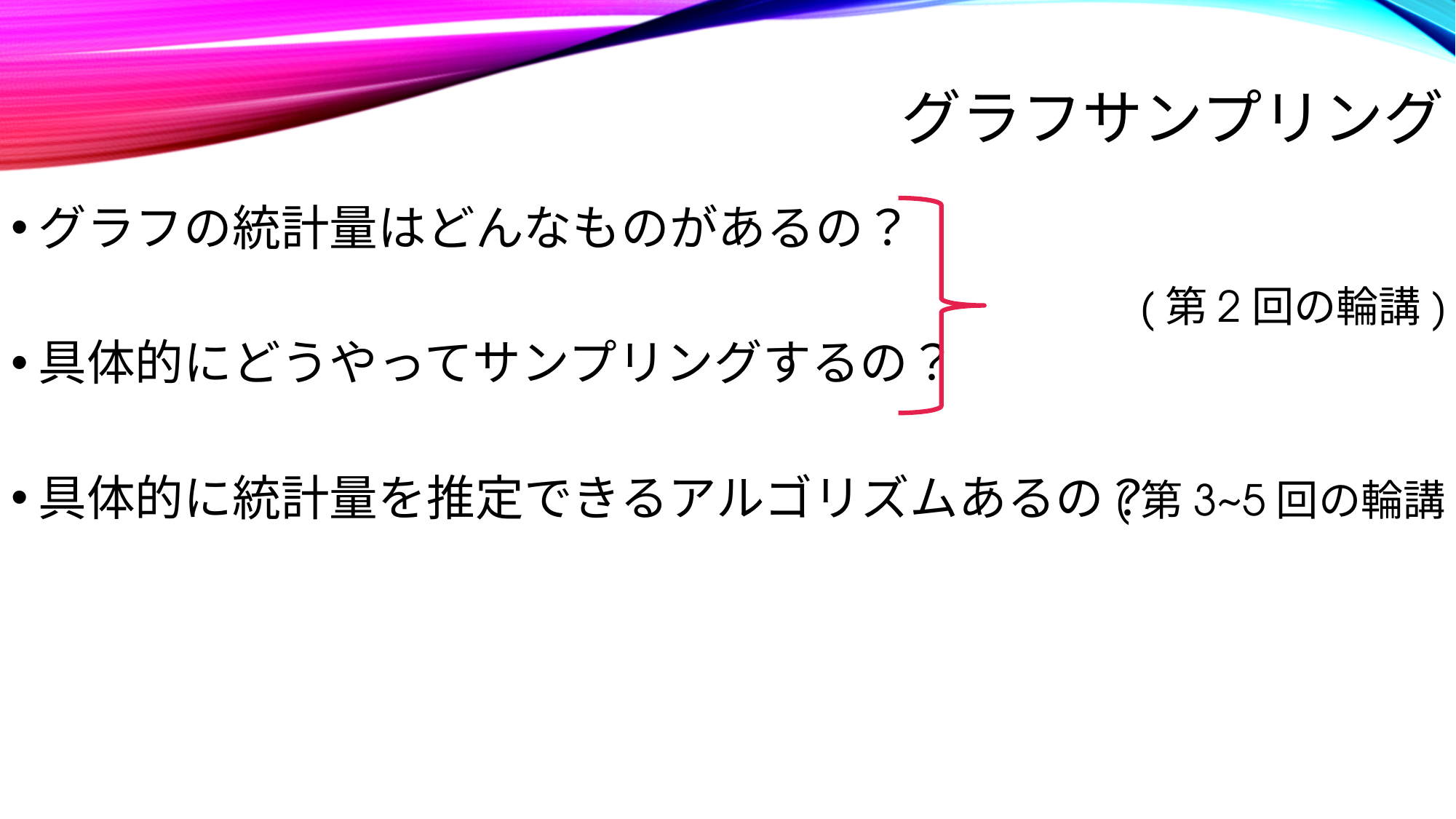

# グラフサンプリング
グラフの統計量はどんなものがあるの？

具体的にどうやってサンプリングするの？

具体的に統計量を推定できるアルゴリズムあるの？

(第2回の輪講)
(第3~5回の輪講)